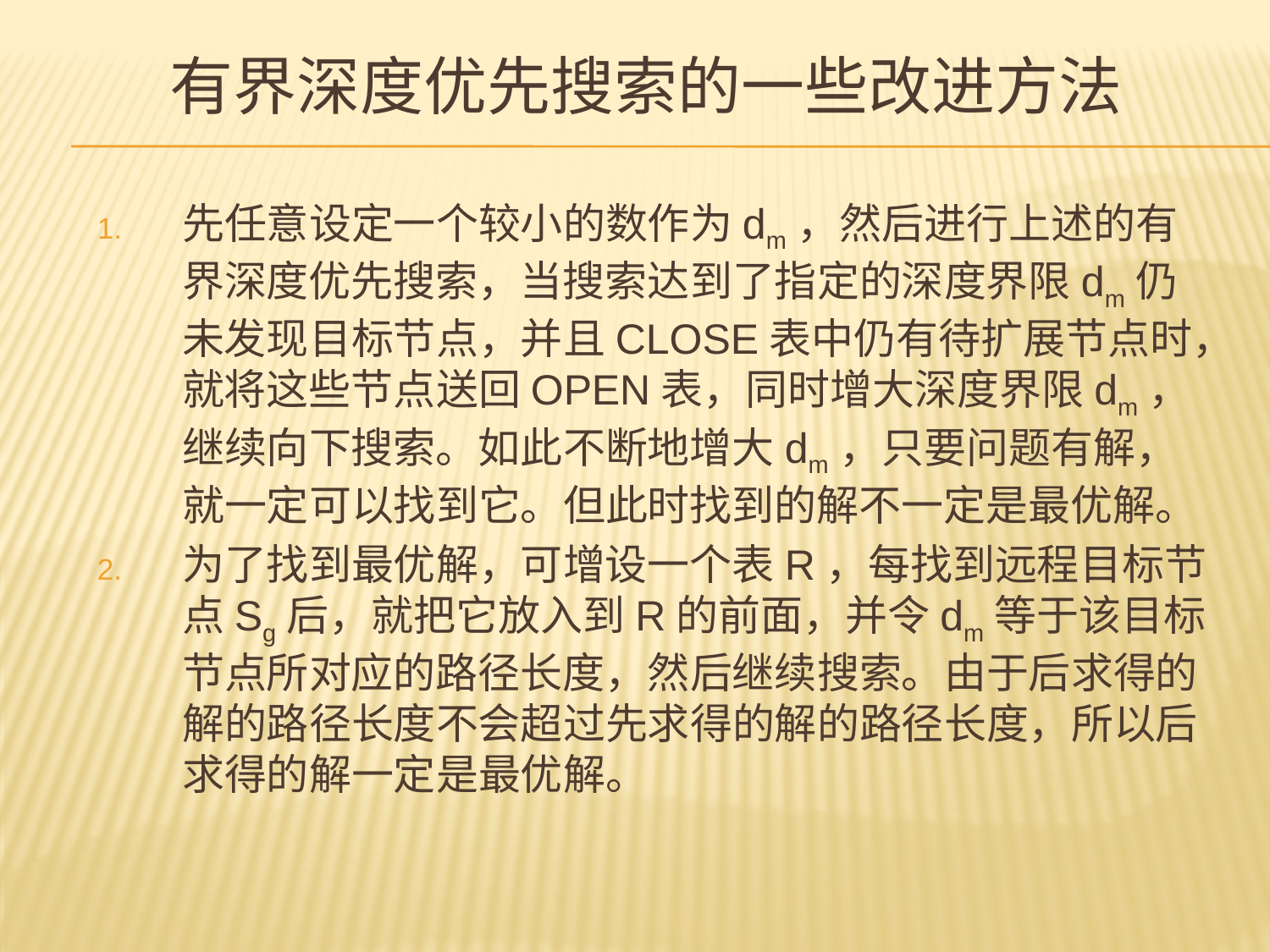

# 有界深度优先搜索的一些改进方法
先任意设定一个较小的数作为dm，然后进行上述的有界深度优先搜索，当搜索达到了指定的深度界限dm仍未发现目标节点，并且CLOSE表中仍有待扩展节点时，就将这些节点送回OPEN表，同时增大深度界限dm，继续向下搜索。如此不断地增大dm，只要问题有解，就一定可以找到它。但此时找到的解不一定是最优解。
为了找到最优解，可增设一个表R，每找到远程目标节点Sg后，就把它放入到R的前面，并令dm等于该目标节点所对应的路径长度，然后继续搜索。由于后求得的解的路径长度不会超过先求得的解的路径长度，所以后求得的解一定是最优解。
28